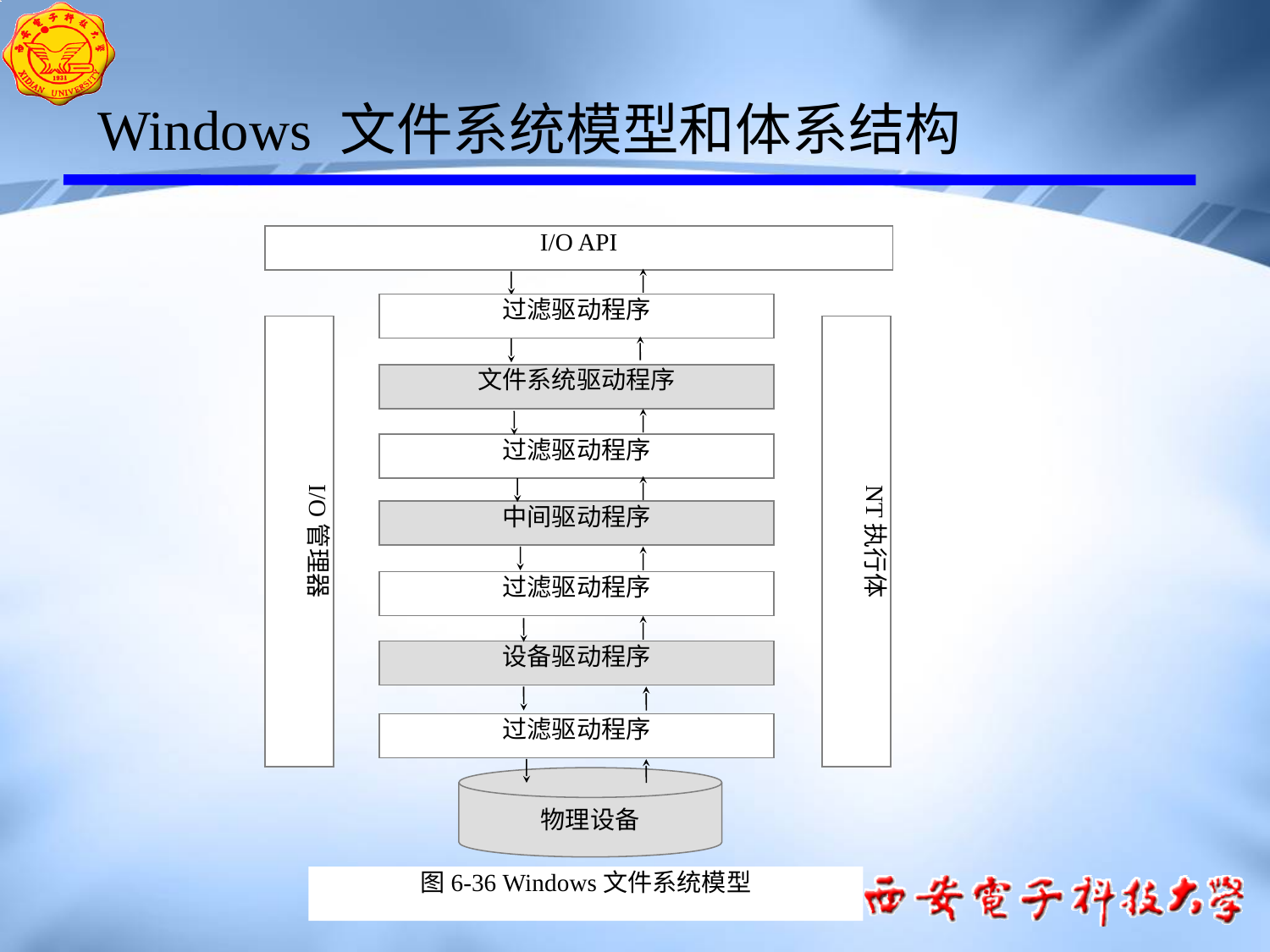

Windows 文件系统模型和体系结构
I/O API

过滤驱动程序
I/O管理器
NT执行体

文件系统驱动程序

过滤驱动程序

中间驱动程序

过滤驱动程序

设备驱动程序

过滤驱动程序

物理设备
图6-36 Windows文件系统模型
159